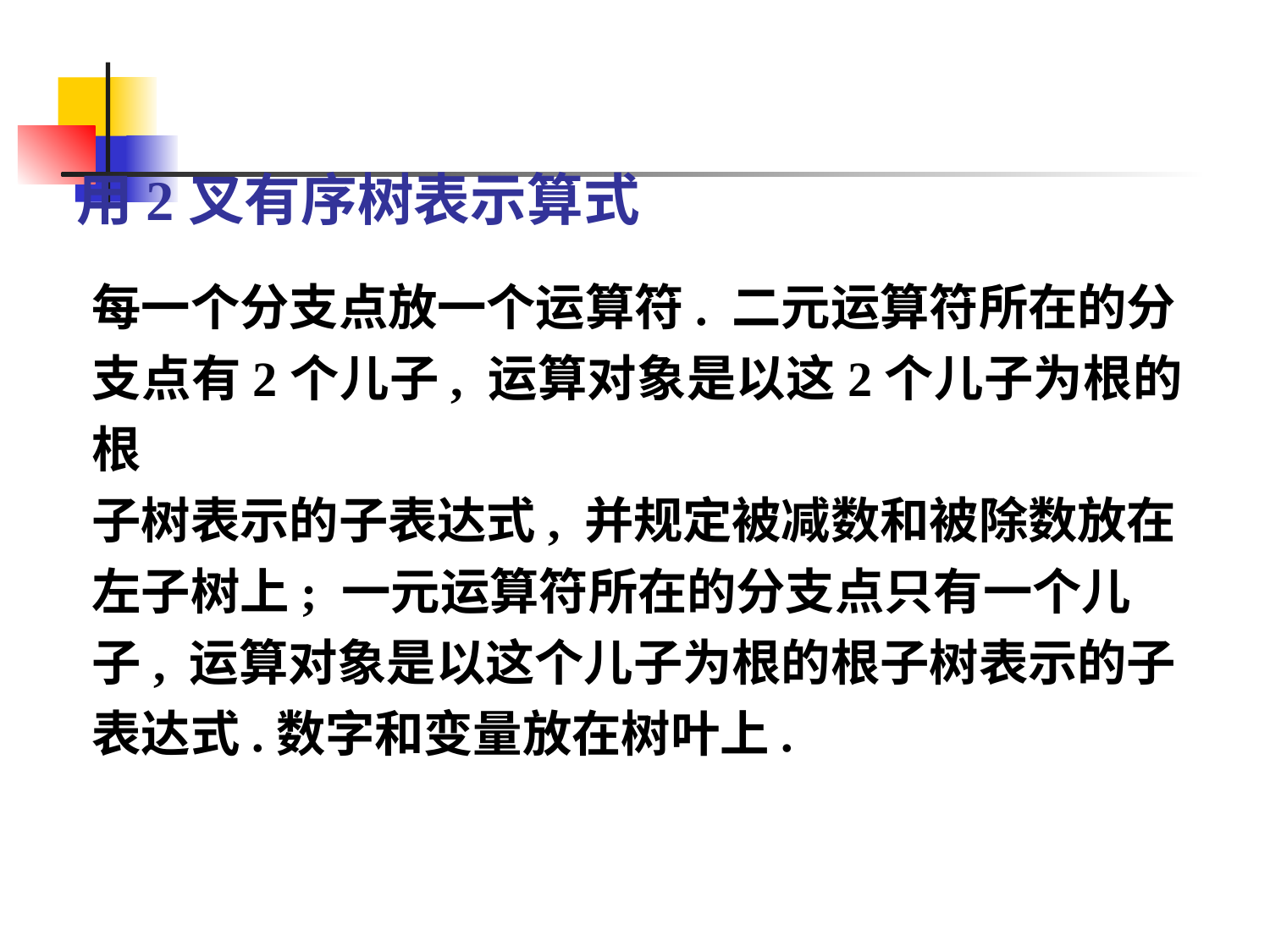

# 用2叉有序树表示算式
每一个分支点放一个运算符. 二元运算符所在的分
支点有2个儿子, 运算对象是以这2个儿子为根的根
子树表示的子表达式, 并规定被减数和被除数放在
左子树上; 一元运算符所在的分支点只有一个儿
子, 运算对象是以这个儿子为根的根子树表示的子
表达式.数字和变量放在树叶上.
41